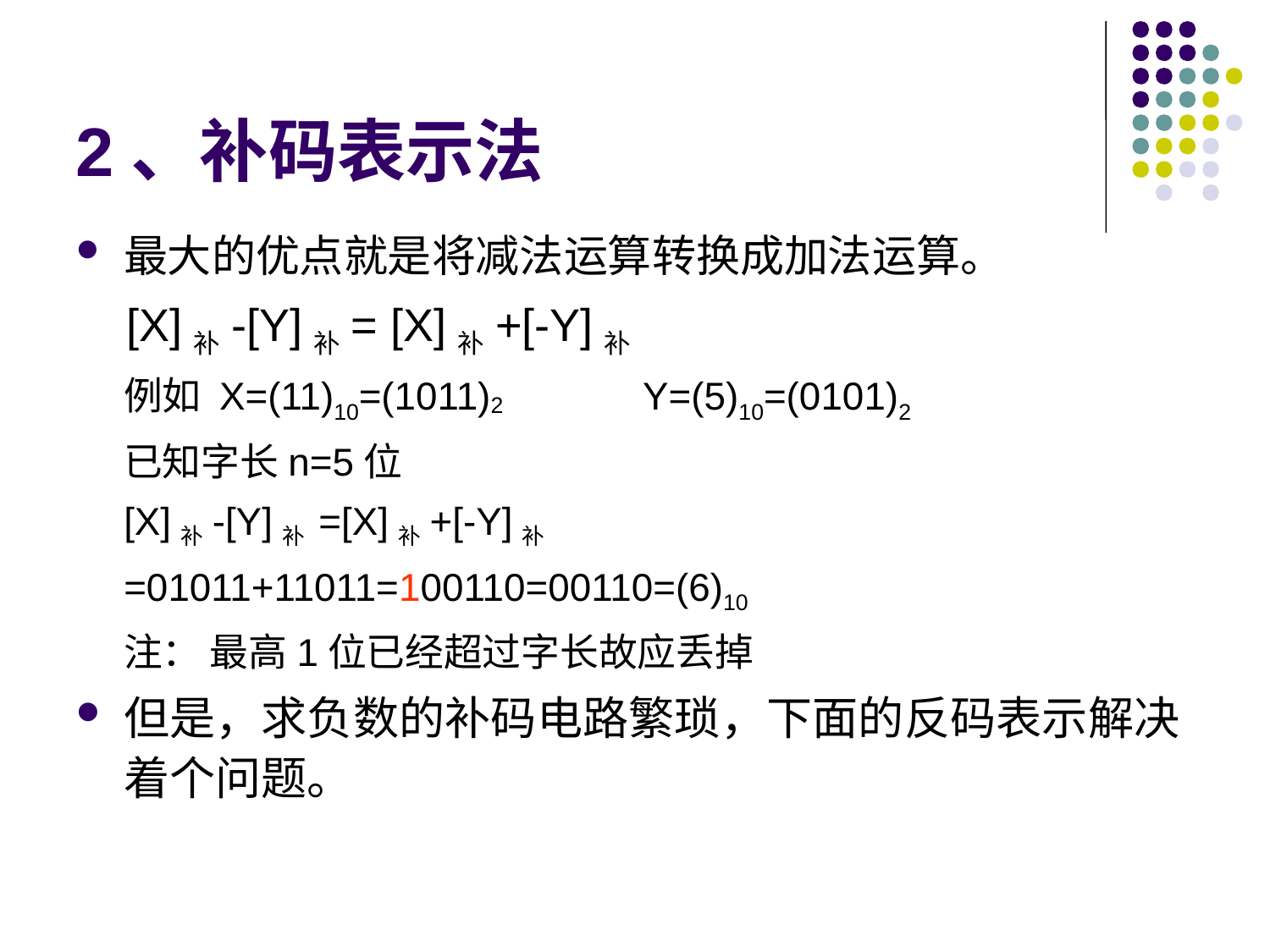

# 2、补码表示法
最大的优点就是将减法运算转换成加法运算。
    [X]补-[Y]补= [X]补+[-Y]补
例如 X=(11)10=(1011)2             Y=(5)10=(0101)2
已知字长n=5位
[X]补-[Y]补 =[X]补+[-Y]补
=01011+11011=100110=00110=(6)10
注： 最高1位已经超过字长故应丢掉
但是，求负数的补码电路繁琐，下面的反码表示解决着个问题。

33